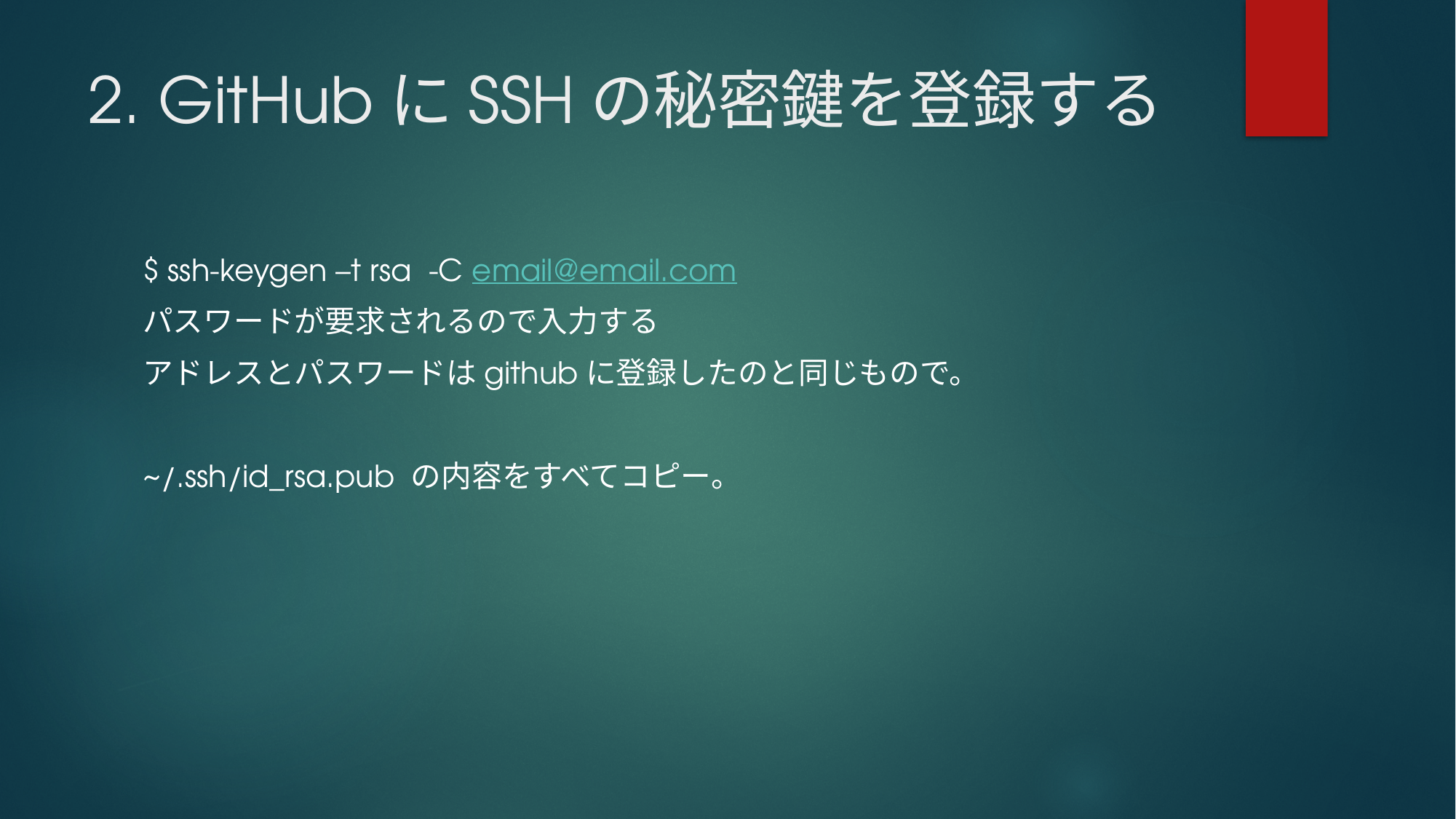

# 2. GitHubにSSHの秘密鍵を登録する
$ ssh-keygen –t rsa  -C email@email.com
パスワードが要求されるので入力する
アドレスとパスワードはgithubに登録したのと同じもので。

~/.ssh/id_rsa.pub の内容をすべてコピー。